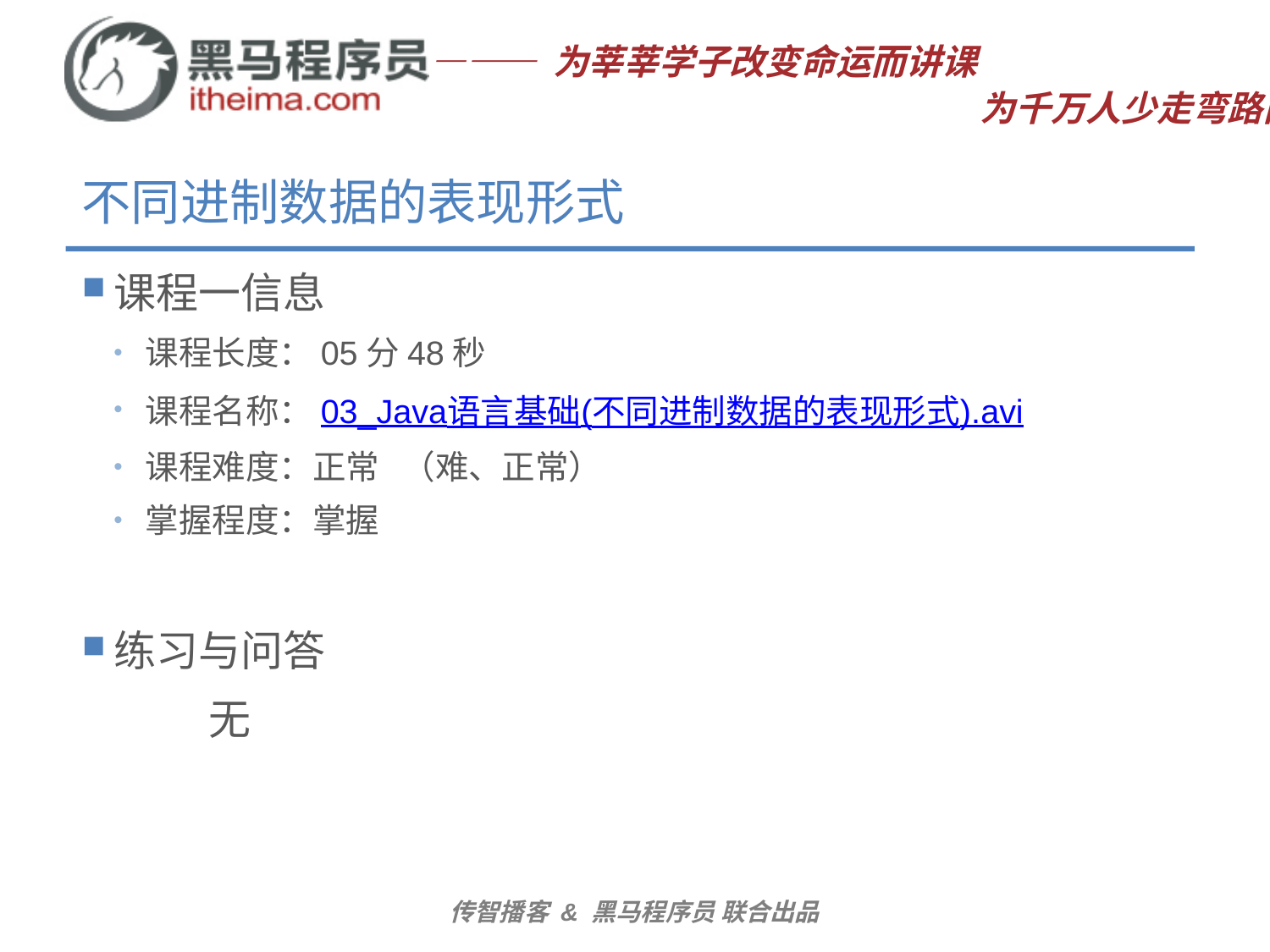

# 不同进制数据的表现形式
课程一信息
课程长度：05分48秒
课程名称：03_Java语言基础(不同进制数据的表现形式).avi
课程难度：正常   （难、正常）
掌握程度：掌握

练习与问答
	无